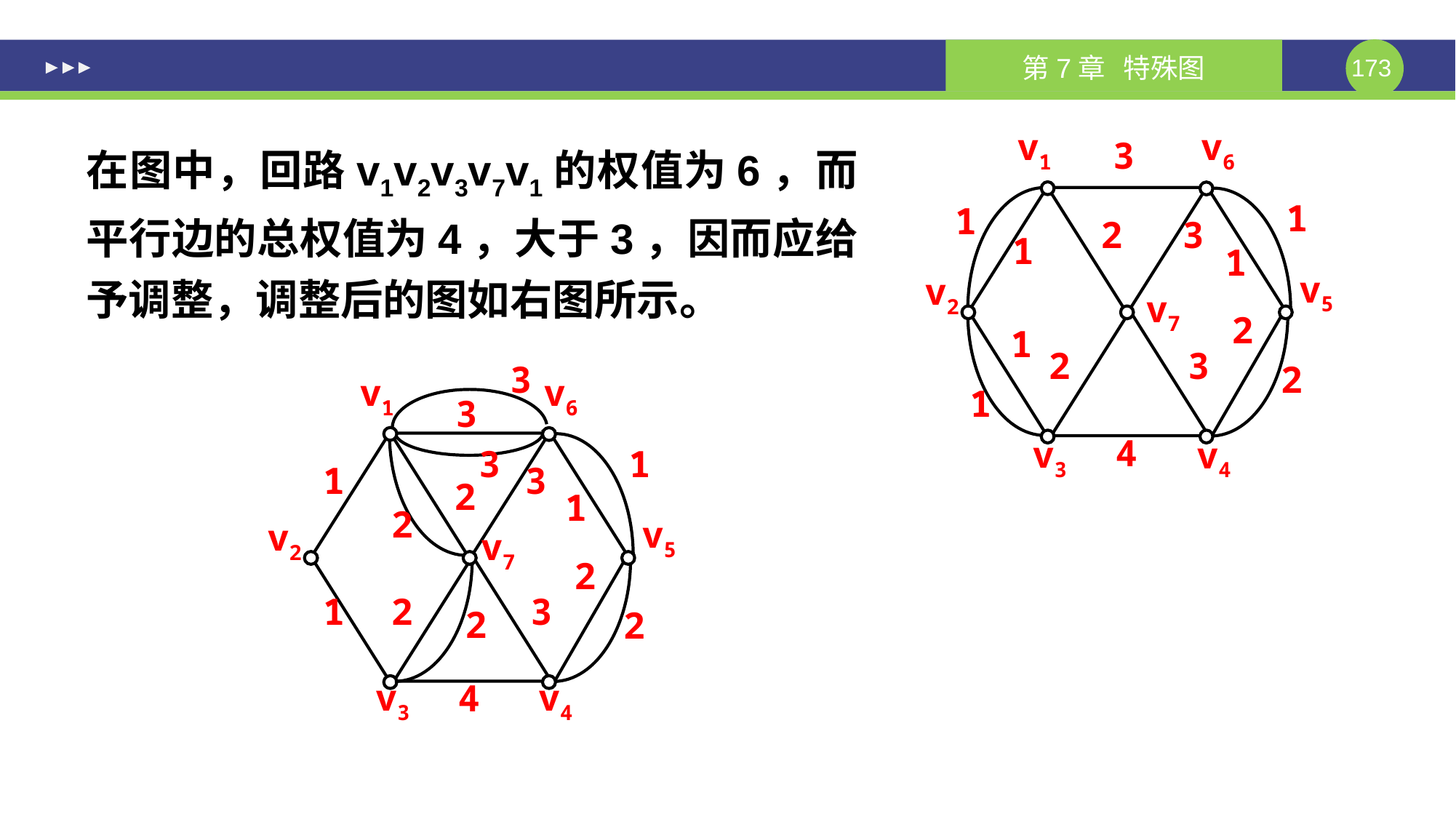

v1
v6
3

1
1
2
3
1
1
v5
v2
v7

2

1
2
3
2
1

4

v3
v4

在图中，回路v1v2v3v7v1的权值为6，而平行边的总权值为4，大于3，因而应给予调整，调整后的图如右图所示。
3
v1
v6

3

3
1
1
3
2
1
2
v5
v2
v7

2

1
2
3
2
2
v3
v4

4